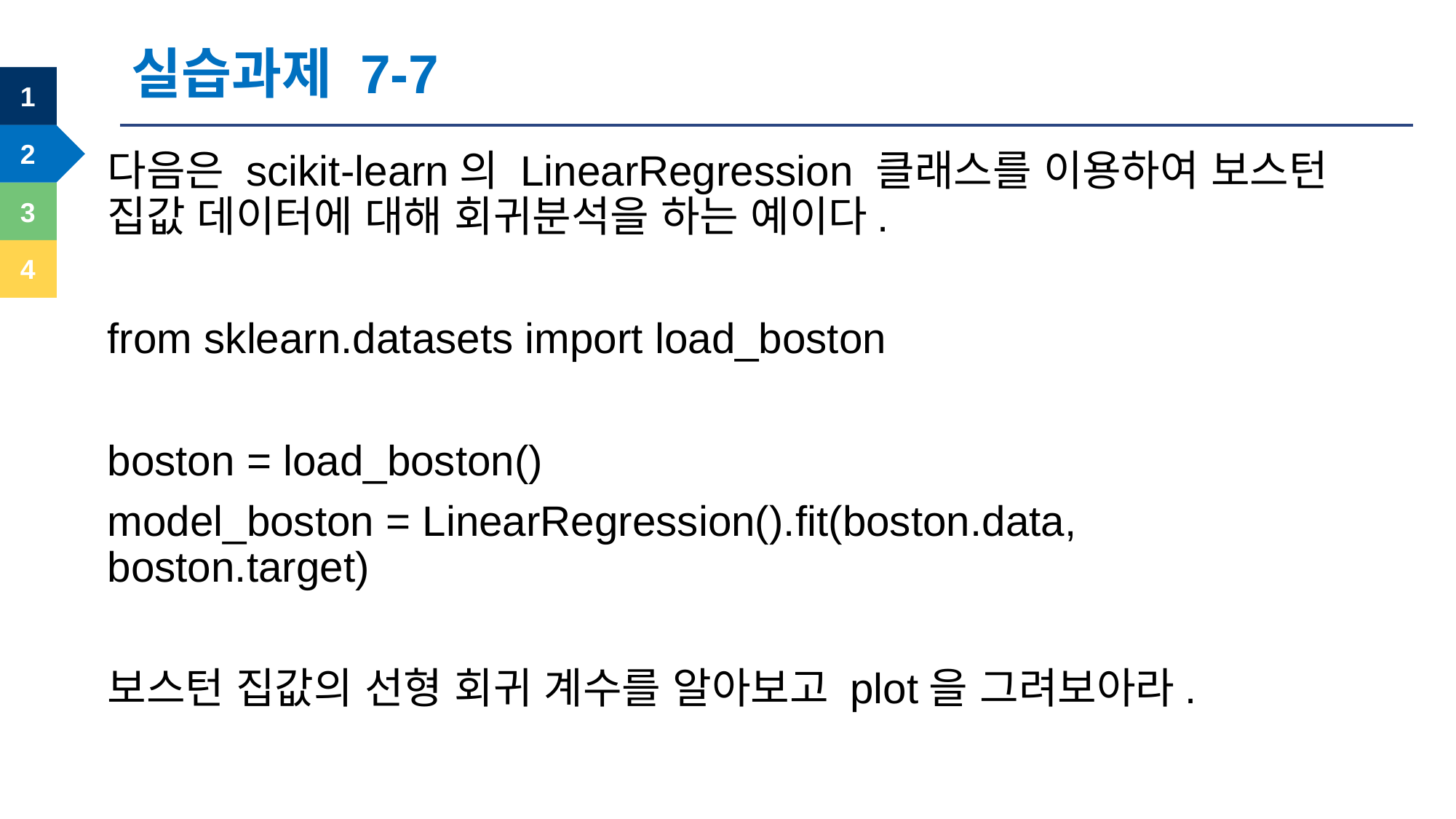

실습과제 7-7
다음은 scikit-learn의 LinearRegression 클래스를 이용하여 보스턴 집값 데이터에 대해 회귀분석을 하는 예이다.

from sklearn.datasets import load_boston

boston = load_boston()
model_boston = LinearRegression().fit(boston.data, boston.target)

보스턴 집값의 선형 회귀 계수를 알아보고 plot을 그려보아라.